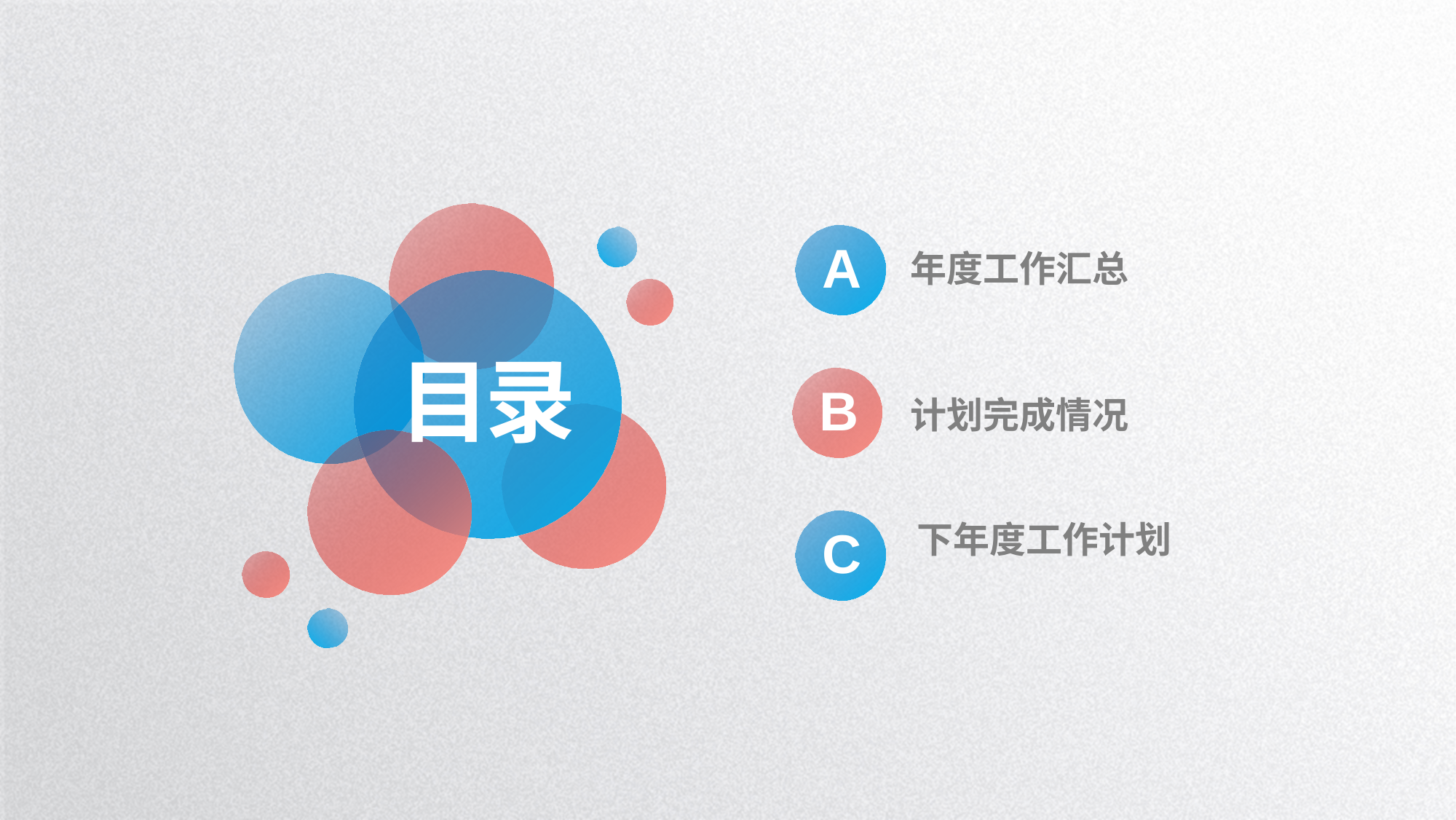

A

年度工作汇总

目录

B
计划完成情况

C
下年度工作计划